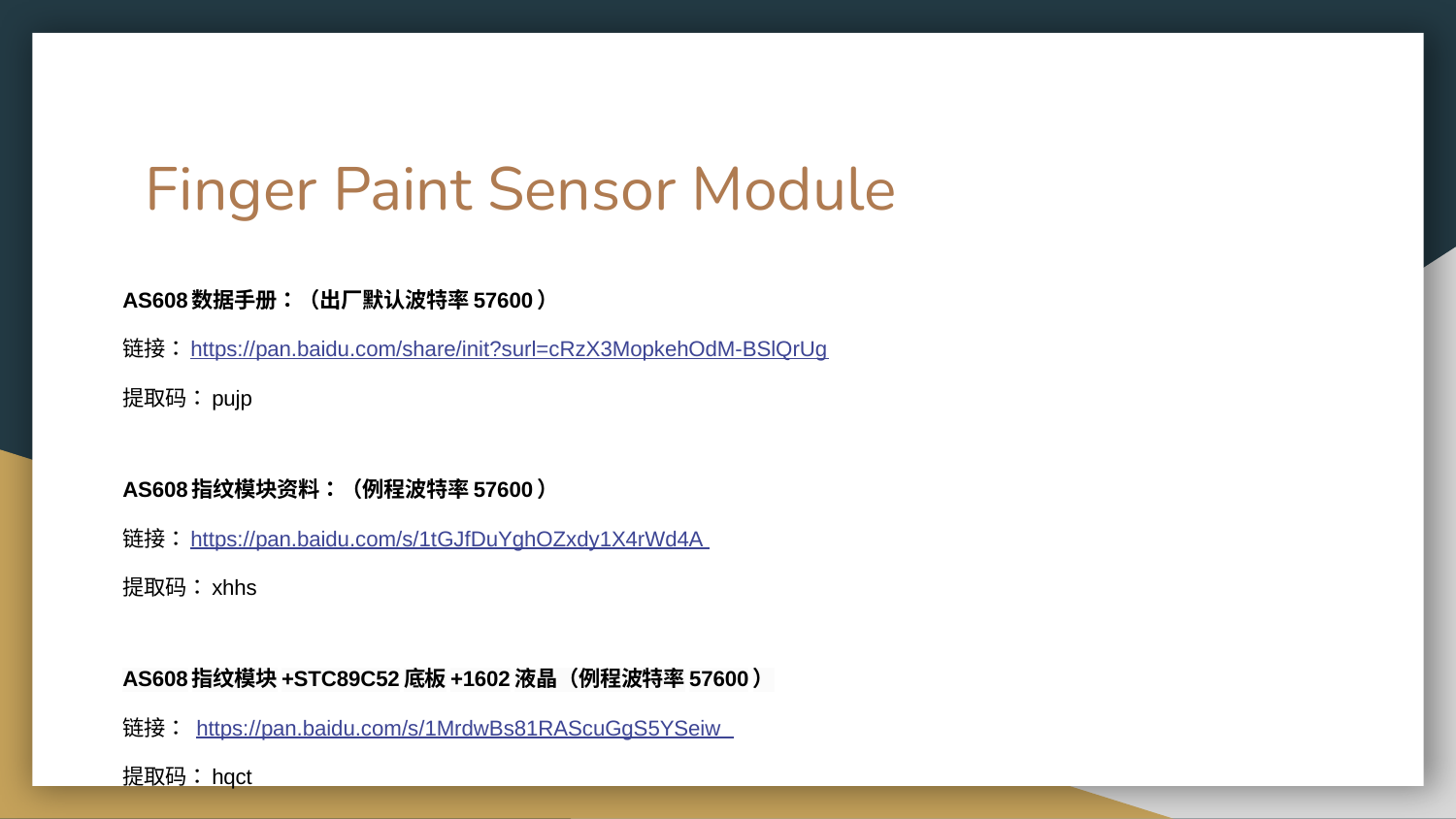

# Finger Paint Sensor Module
AS608数据手册：（出厂默认波特率57600）
链接：https://pan.baidu.com/share/init?surl=cRzX3MopkehOdM-BSlQrUg
提取码：pujp

AS608指纹模块资料：（例程波特率57600）
链接：https://pan.baidu.com/s/1tGJfDuYghOZxdy1X4rWd4A
提取码：xhhs

AS608指纹模块+STC89C52底板+1602液晶（例程波特率57600）
链接： https://pan.baidu.com/s/1MrdwBs81RAScuGgS5YSeiw
提取码：hqct